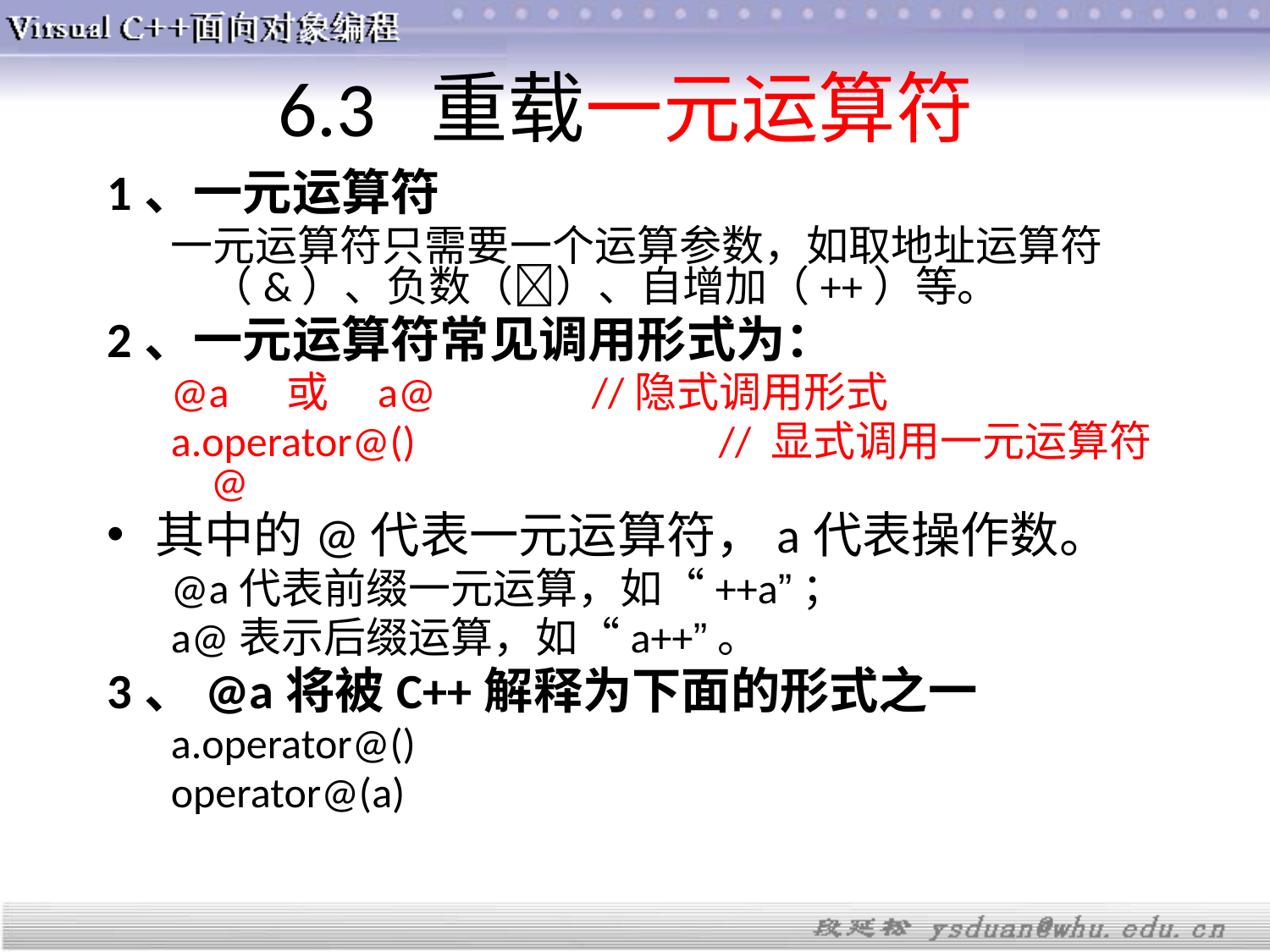

# 6.3  重载一元运算符
1、一元运算符
一元运算符只需要一个运算参数，如取地址运算符（&）、负数（−）、自增加（++）等。
2、一元运算符常见调用形式为：
@a     或    a@ 		//隐式调用形式
a.operator@()                   	// 显式调用一元运算符@
其中的@代表一元运算符，a代表操作数。
@a代表前缀一元运算，如“++a”；
a@表示后缀运算，如“a++”。
3、@a将被C++解释为下面的形式之一
a.operator@()
operator@(a)